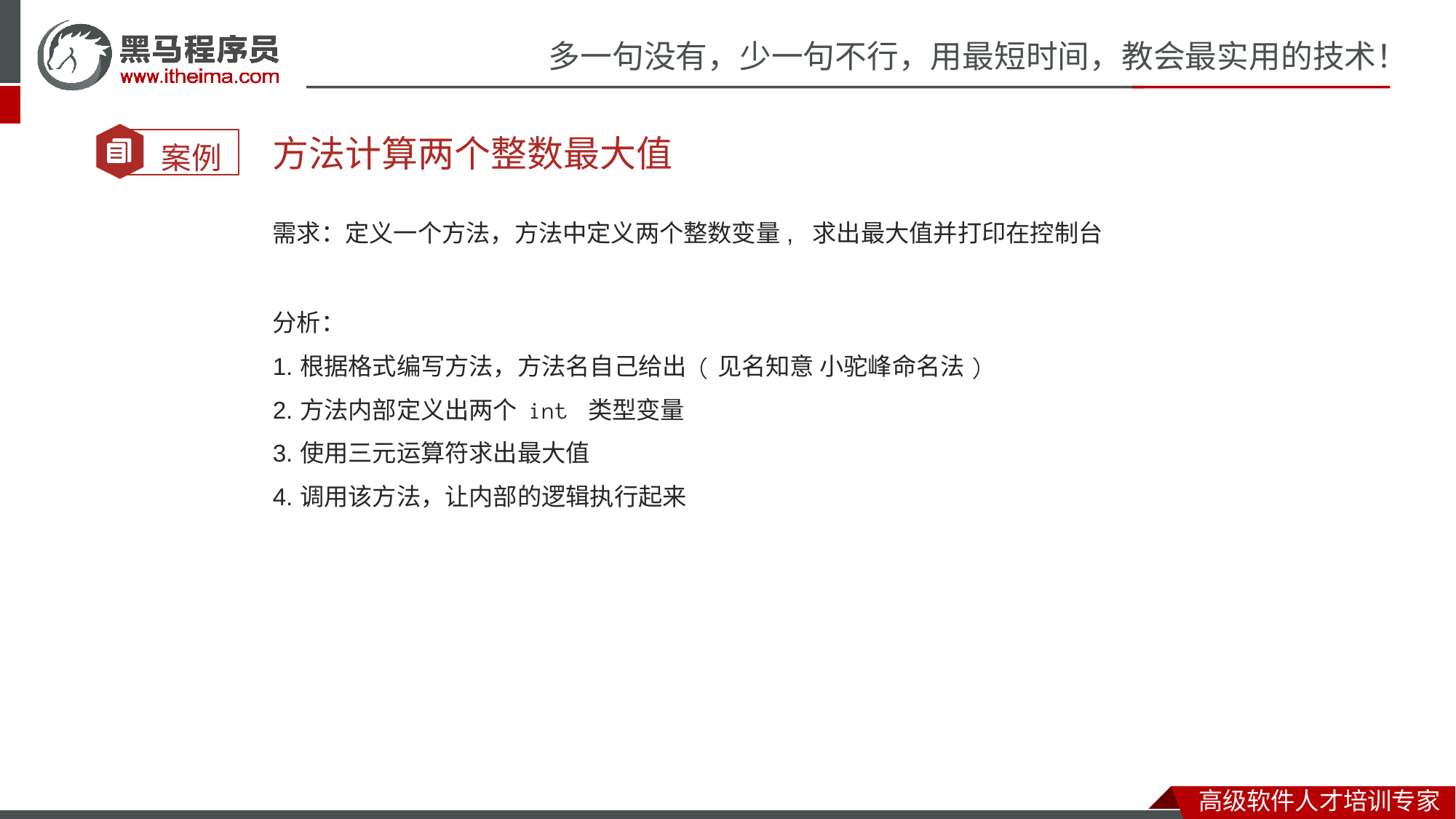

#
方法计算两个整数最大值
需求：定义一个方法，方法中定义两个整数变量,  求出最大值并打印在控制台
分析：
根据格式编写方法，方法名自己给出 (见名知意 小驼峰命名法)
方法内部定义出两个 int 类型变量
使用三元运算符求出最大值
调用该方法，让内部的逻辑执行起来